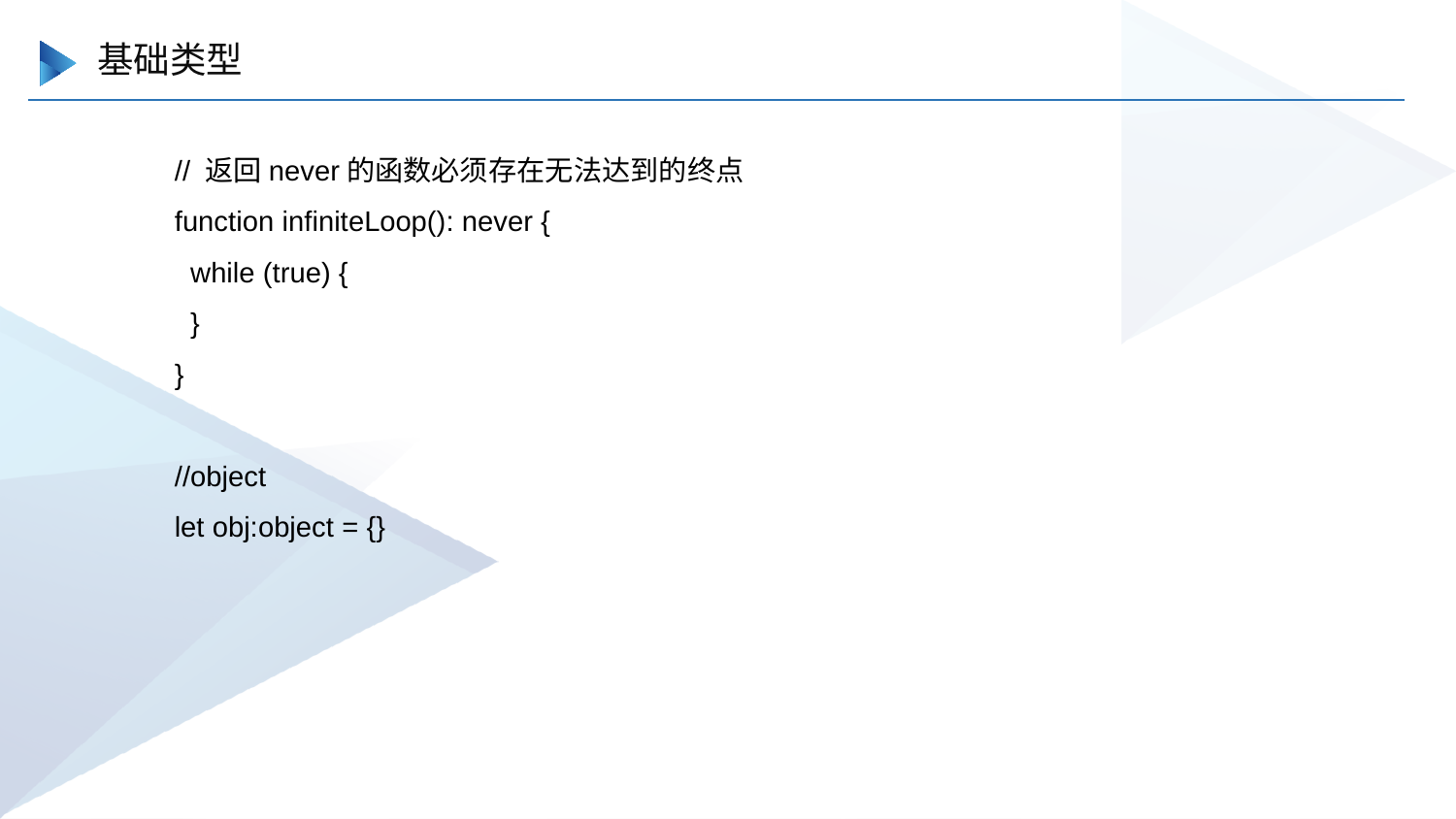

基础类型
// 返回never的函数必须存在无法达到的终点
function infiniteLoop(): never {
  while (true) {
  }
}

//object
let obj:object = {}